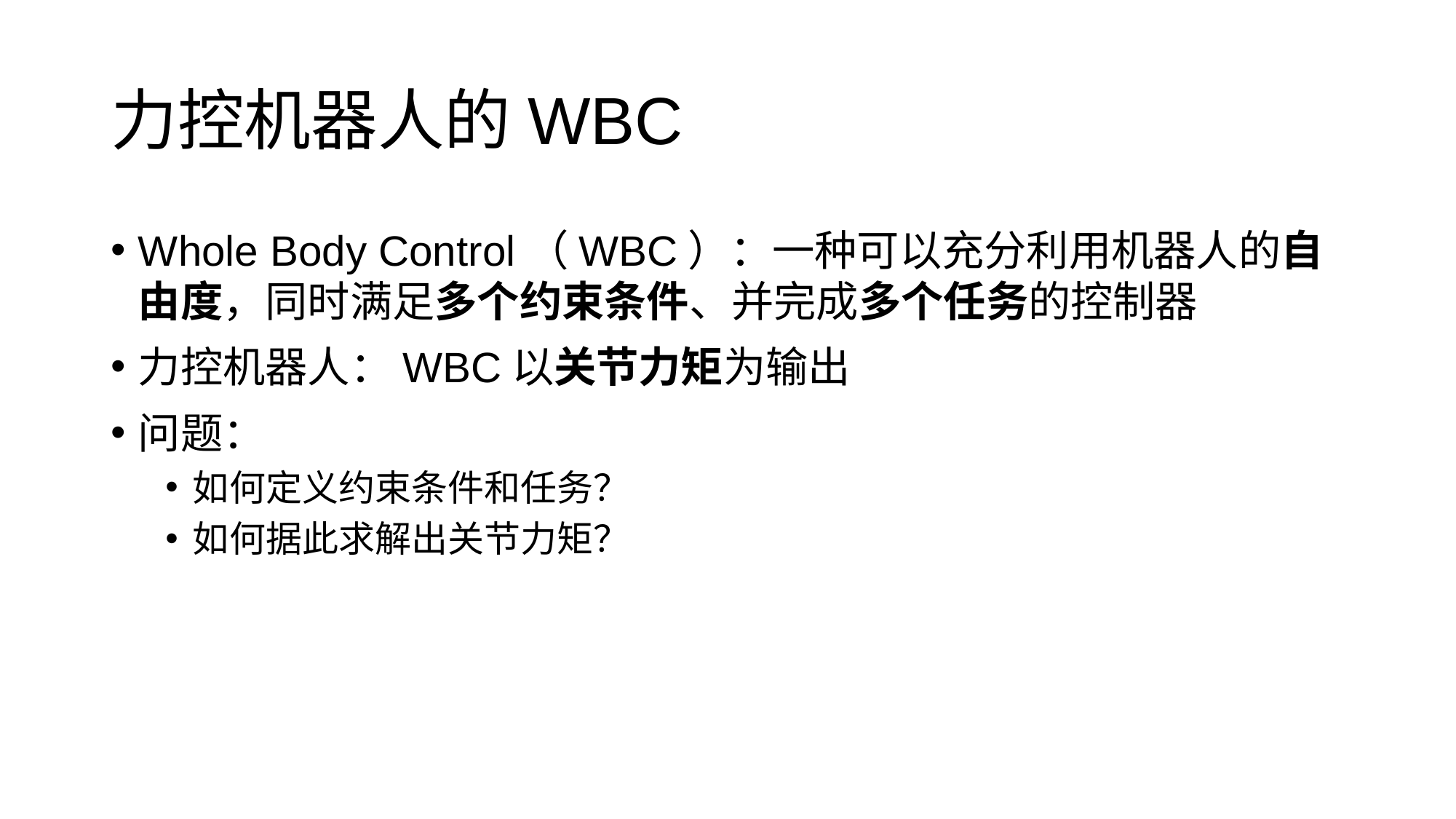

# 力控机器人的WBC
Whole Body Control（WBC）：一种可以充分利用机器人的自由度，同时满足多个约束条件、并完成多个任务的控制器
力控机器人：WBC以关节力矩为输出
问题：
如何定义约束条件和任务？
如何据此求解出关节力矩？